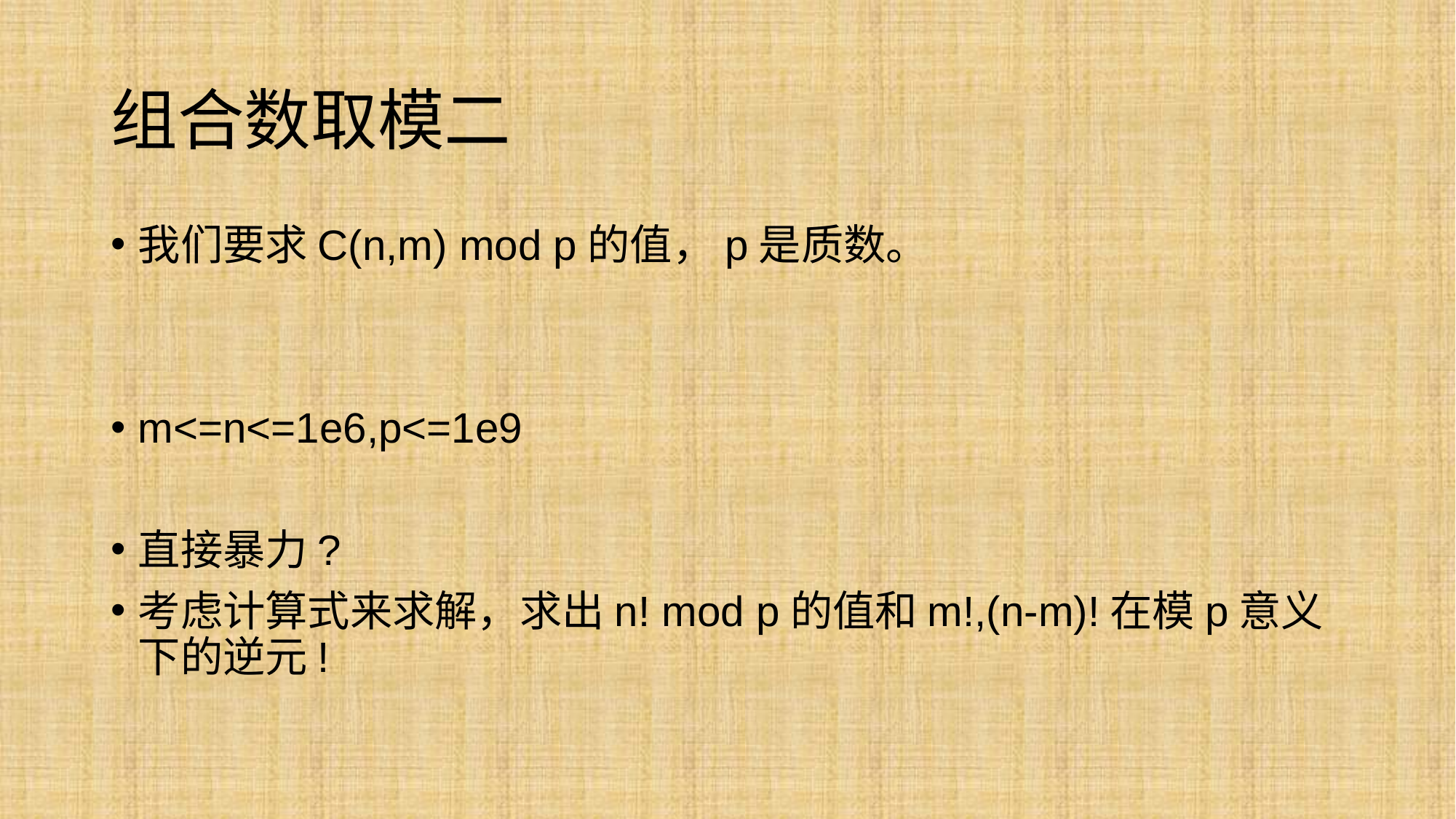

# 组合数取模二
我们要求C(n,m) mod p的值，p是质数。

m<=n<=1e6,p<=1e9

直接暴力?
考虑计算式来求解，求出n! mod p的值和m!,(n-m)!在模p意义下的逆元!